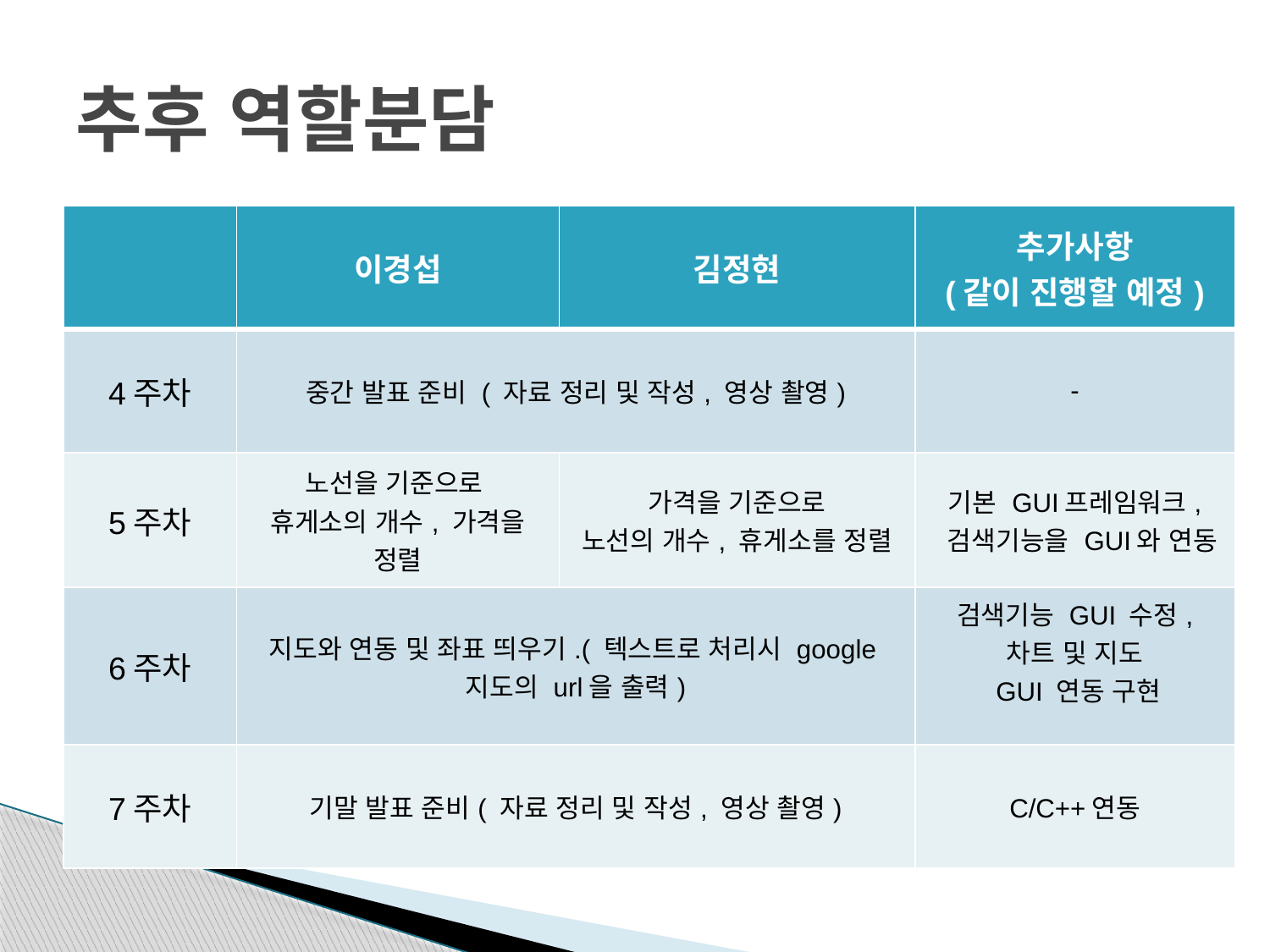

# 추후 역할분담
|  | 이경섭 | 김정현 | 추가사항 (같이 진행할 예정) |
| --- | --- | --- | --- |
| 4주차 | 중간 발표 준비 ( 자료 정리 및 작성, 영상 촬영) |  | - |
| 5주차 | 노선을 기준으로 휴게소의 개수, 가격을 정렬 | 가격을 기준으로 노선의 개수, 휴게소를 정렬 | 기본 GUI프레임워크, 검색기능을 GUI와 연동 |
| 6주차 | 지도와 연동 및 좌표 띄우기.( 텍스트로 처리시 google지도의 url을 출력) |  | 검색기능 GUI 수정, 차트 및 지도 GUI 연동 구현 |
| 7주차 | 기말 발표 준비( 자료 정리 및 작성, 영상 촬영) |  | C/C++연동 |